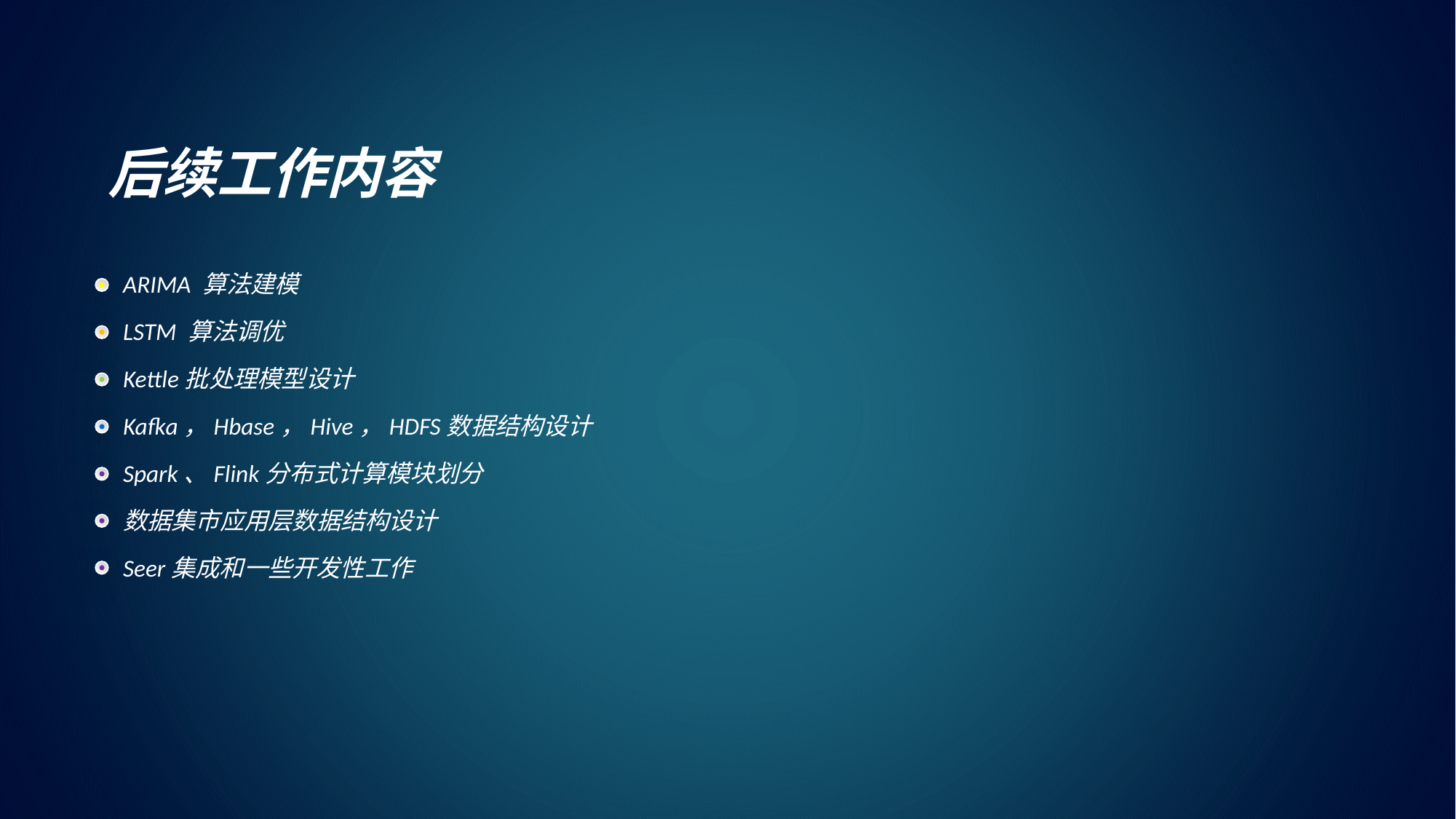

后续工作内容
ARIMA 算法建模
LSTM 算法调优
Kettle批处理模型设计
Kafka，Hbase，Hive，HDFS数据结构设计
Spark、Flink分布式计算模块划分
数据集市应用层数据结构设计
Seer集成和一些开发性工作